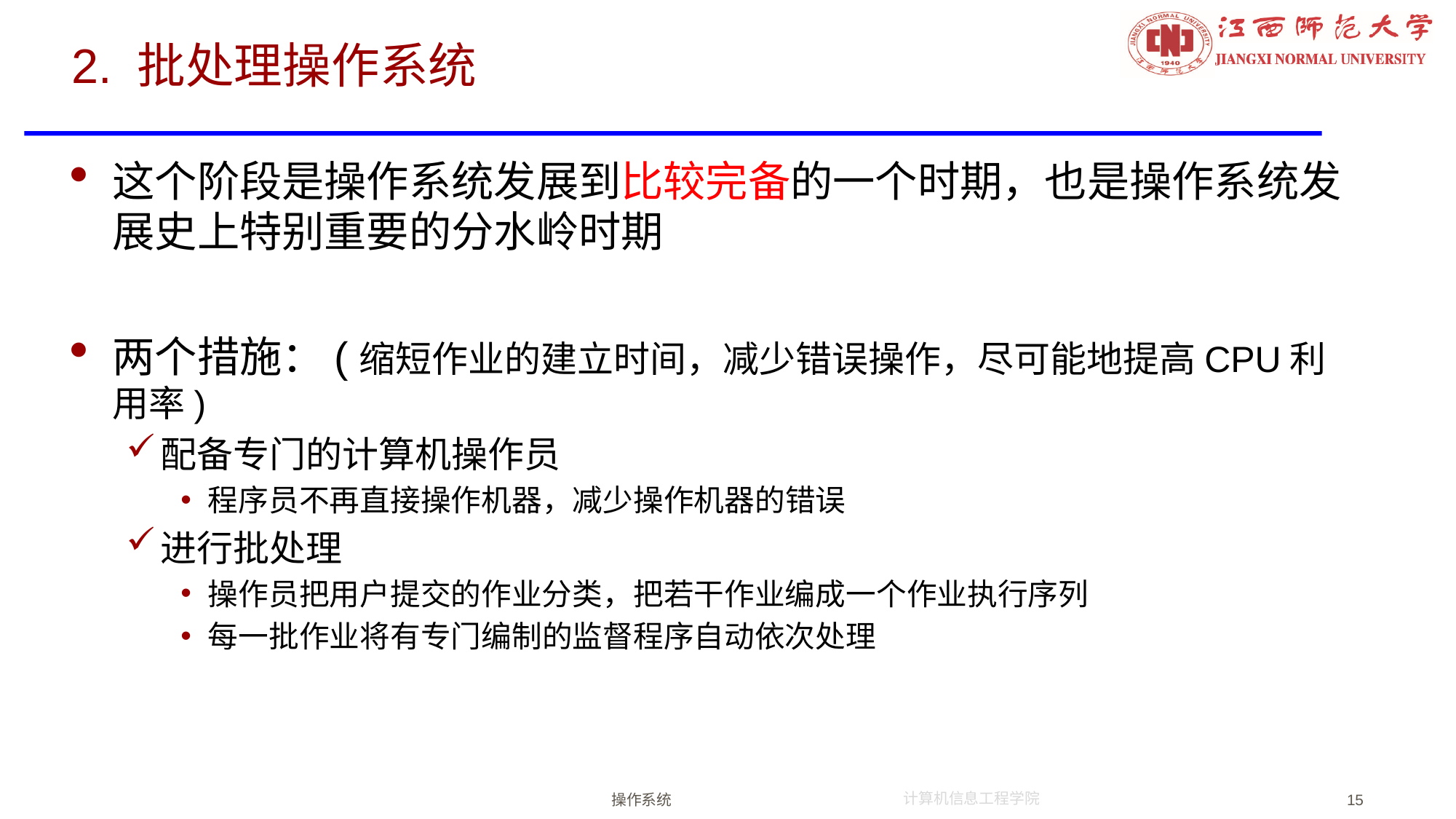

# 2. 批处理操作系统
这个阶段是操作系统发展到比较完备的一个时期，也是操作系统发展史上特别重要的分水岭时期

两个措施：(缩短作业的建立时间，减少错误操作，尽可能地提高CPU利用率)
配备专门的计算机操作员
程序员不再直接操作机器，减少操作机器的错误
进行批处理
操作员把用户提交的作业分类，把若干作业编成一个作业执行序列
每一批作业将有专门编制的监督程序自动依次处理

操作系统
15